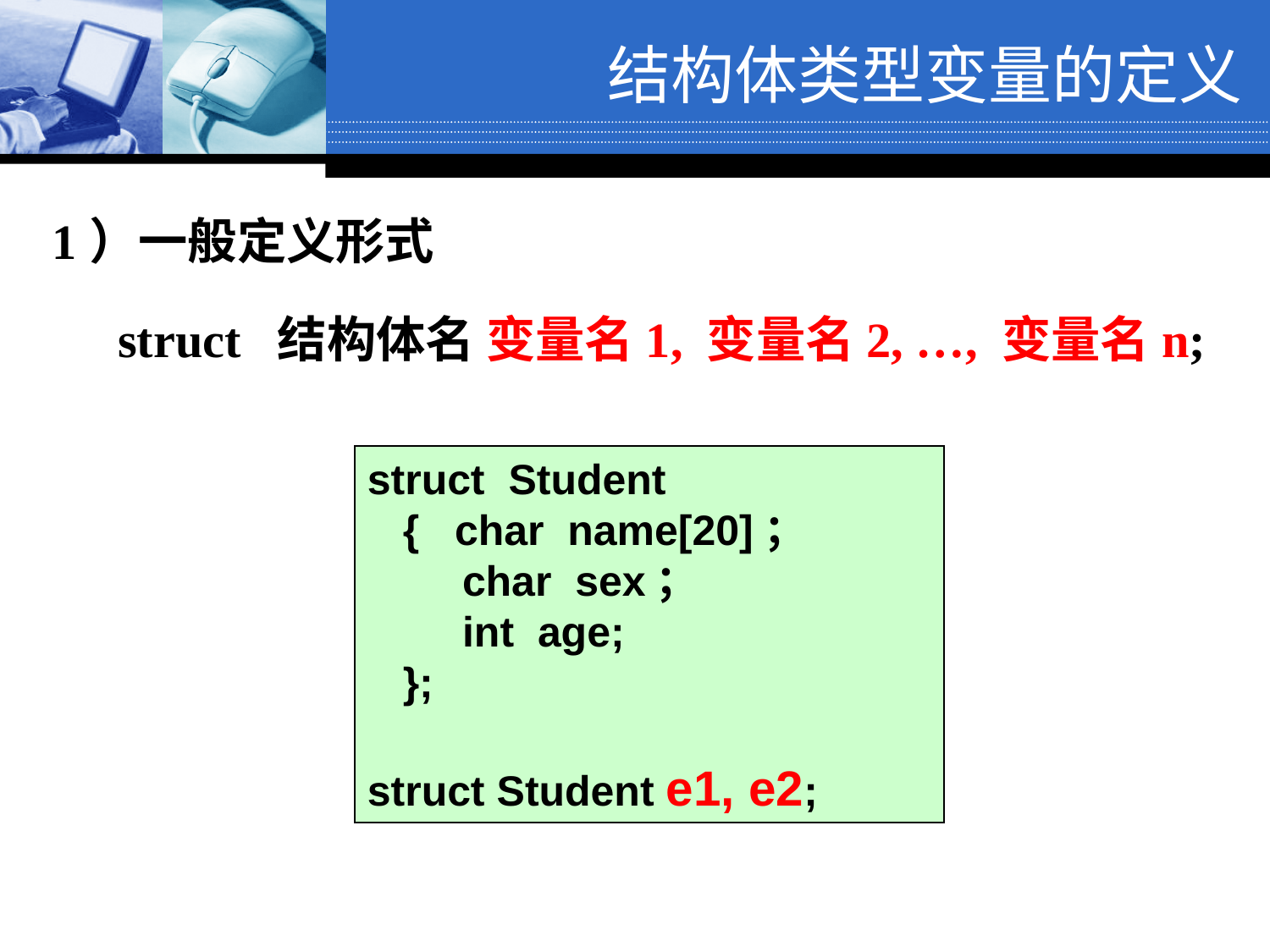

# 结构体类型变量的定义
1）一般定义形式

　 struct  结构体名 变量名1, 变量名2, …, 变量名n;

struct  Student
   {   char  name[20]；
        char  sex；
        int  age;
   };

struct Student e1, e2;